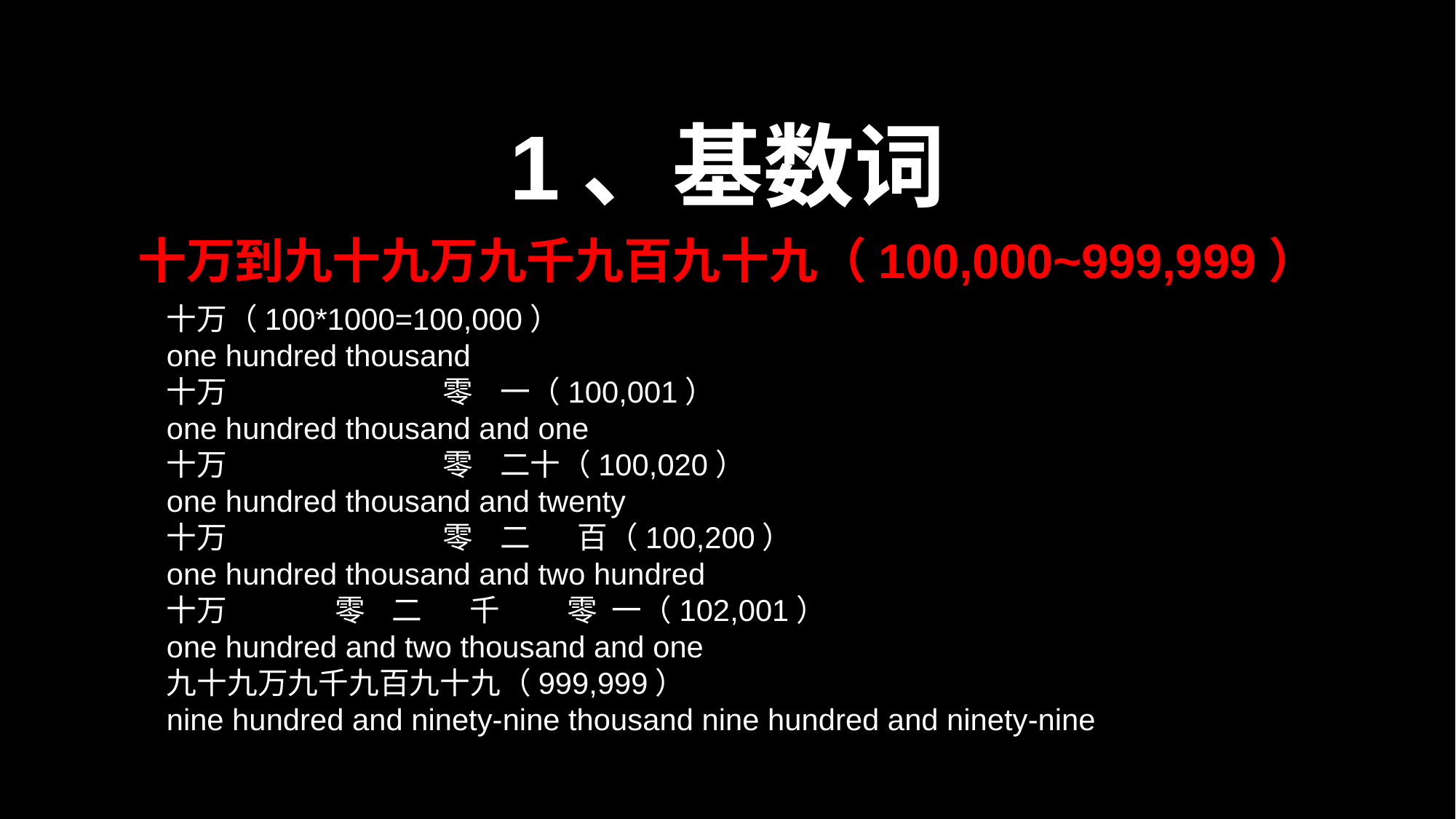

1、基数词
十万到九十九万九千九百九十九（100,000~999,999）
十万（100*1000=100,000）
one hundred thousand
十万                                零    一（100,001）
one hundred thousand and one
十万                                零    二十（100,020）
one hundred thousand and twenty
十万                                零    二       百（100,200）
one hundred thousand and two hundred
十万                零    二       千          零  一（102,001）
one hundred and two thousand and one
九十九万九千九百九十九（999,999）
nine hundred and ninety-nine thousand nine hundred and ninety-nine